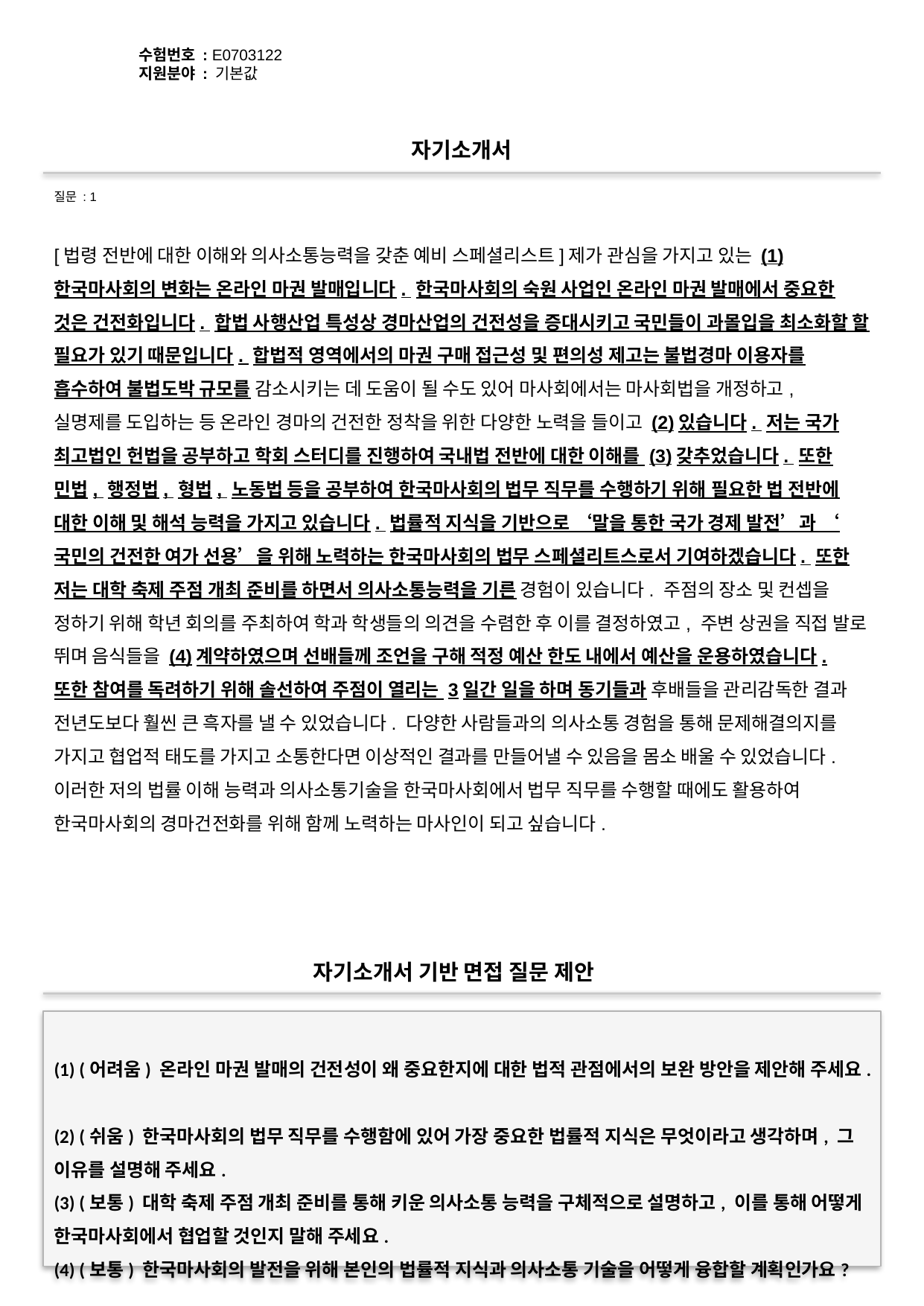

수험번호 : E0703122
지원분야 : 기본값
#

자기소개서

질문 : 1

[법령 전반에 대한 이해와 의사소통능력을 갖춘 예비 스페셜리스트]제가 관심을 가지고 있는 (1)한국마사회의 변화는 온라인 마권 발매입니다. 한국마사회의 숙원 사업인 온라인 마권 발매에서 중요한 것은 건전화입니다. 합법 사행산업 특성상 경마산업의 건전성을 증대시키고 국민들이 과몰입을 최소화할 할 필요가 있기 때문입니다. 합법적 영역에서의 마권 구매 접근성 및 편의성 제고는 불법경마 이용자를 흡수하여 불법도박 규모를 감소시키는 데 도움이 될 수도 있어 마사회에서는 마사회법을 개정하고, 실명제를 도입하는 등 온라인 경마의 건전한 정착을 위한 다양한 노력을 들이고 (2)있습니다. 저는 국가 최고법인 헌법을 공부하고 학회 스터디를 진행하여 국내법 전반에 대한 이해를 (3)갖추었습니다. 또한 민법, 행정법, 형법, 노동법 등을 공부하여 한국마사회의 법무 직무를 수행하기 위해 필요한 법 전반에 대한 이해 및 해석 능력을 가지고 있습니다. 법률적 지식을 기반으로 ‘말을 통한 국가 경제 발전’과 ‘국민의 건전한 여가 선용’을 위해 노력하는 한국마사회의 법무 스페셜리트스로서 기여하겠습니다. 또한 저는 대학 축제 주점 개최 준비를 하면서 의사소통능력을 기른 경험이 있습니다. 주점의 장소 및 컨셉을 정하기 위해 학년 회의를 주최하여 학과 학생들의 의견을 수렴한 후 이를 결정하였고, 주변 상권을 직접 발로 뛰며 음식들을 (4)계약하였으며 선배들께 조언을 구해 적정 예산 한도 내에서 예산을 운용하였습니다. 또한 참여를 독려하기 위해 솔선하여 주점이 열리는 3일간 일을 하며 동기들과 후배들을 관리감독한 결과 전년도보다 훨씬 큰 흑자를 낼 수 있었습니다. 다양한 사람들과의 의사소통 경험을 통해 문제해결의지를 가지고 협업적 태도를 가지고 소통한다면 이상적인 결과를 만들어낼 수 있음을 몸소 배울 수 있었습니다. 이러한 저의 법률 이해 능력과 의사소통기술을 한국마사회에서 법무 직무를 수행할 때에도 활용하여 한국마사회의 경마건전화를 위해 함께 노력하는 마사인이 되고 싶습니다.

자기소개서 기반 면접 질문 제안

(1) (어려움) 온라인 마권 발매의 건전성이 왜 중요한지에 대한 법적 관점에서의 보완 방안을 제안해 주세요.
(2) (쉬움) 한국마사회의 법무 직무를 수행함에 있어 가장 중요한 법률적 지식은 무엇이라고 생각하며, 그 이유를 설명해 주세요.
(3) (보통) 대학 축제 주점 개최 준비를 통해 키운 의사소통 능력을 구체적으로 설명하고, 이를 통해 어떻게 한국마사회에서 협업할 것인지 말해 주세요.
(4) (보통) 한국마사회의 발전을 위해 본인의 법률적 지식과 의사소통 기술을 어떻게 융합할 계획인가요?